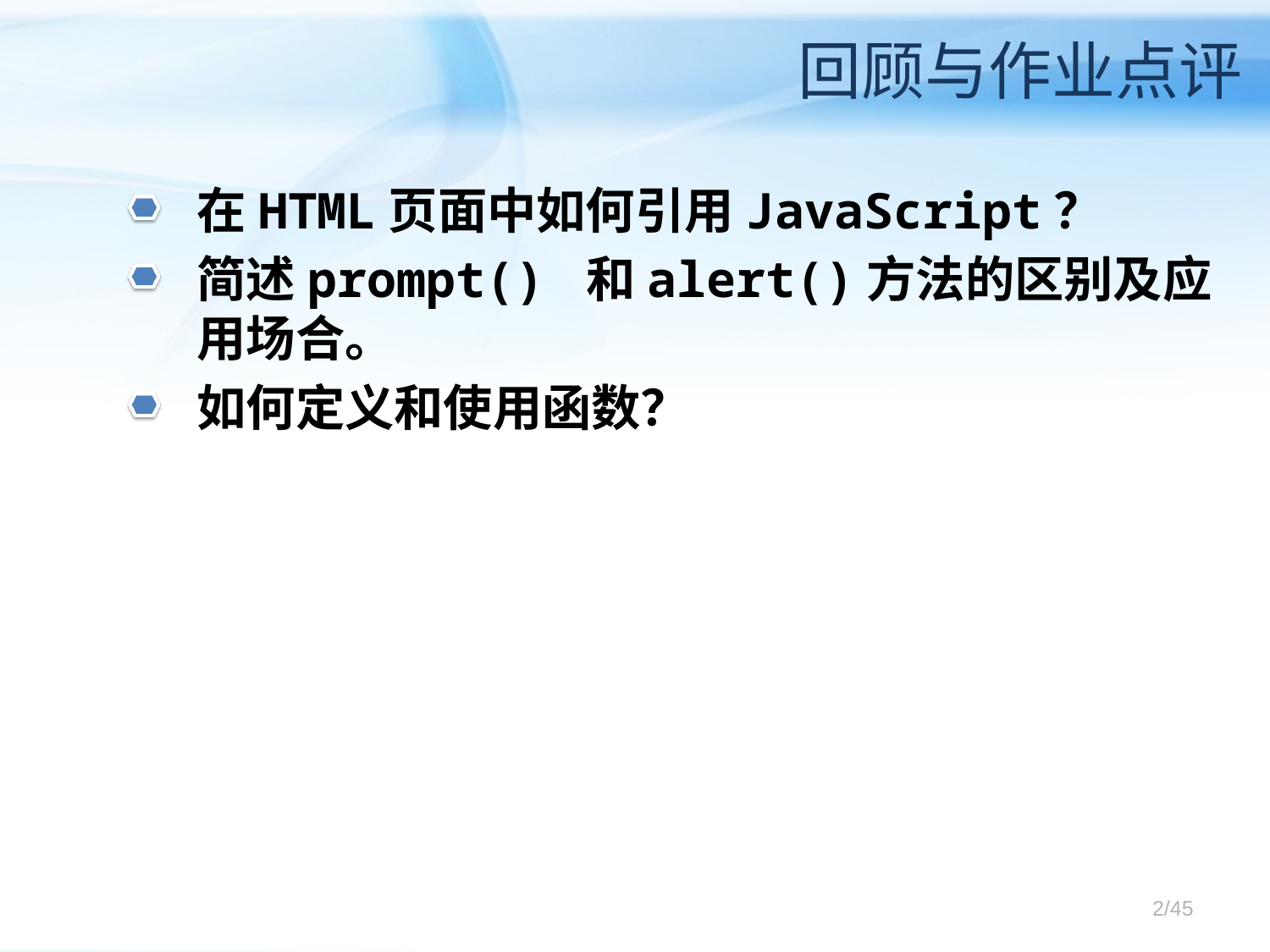

# 回顾与作业点评
在HTML页面中如何引用JavaScript？
简述prompt() 和alert()方法的区别及应用场合。
如何定义和使用函数？

2/45